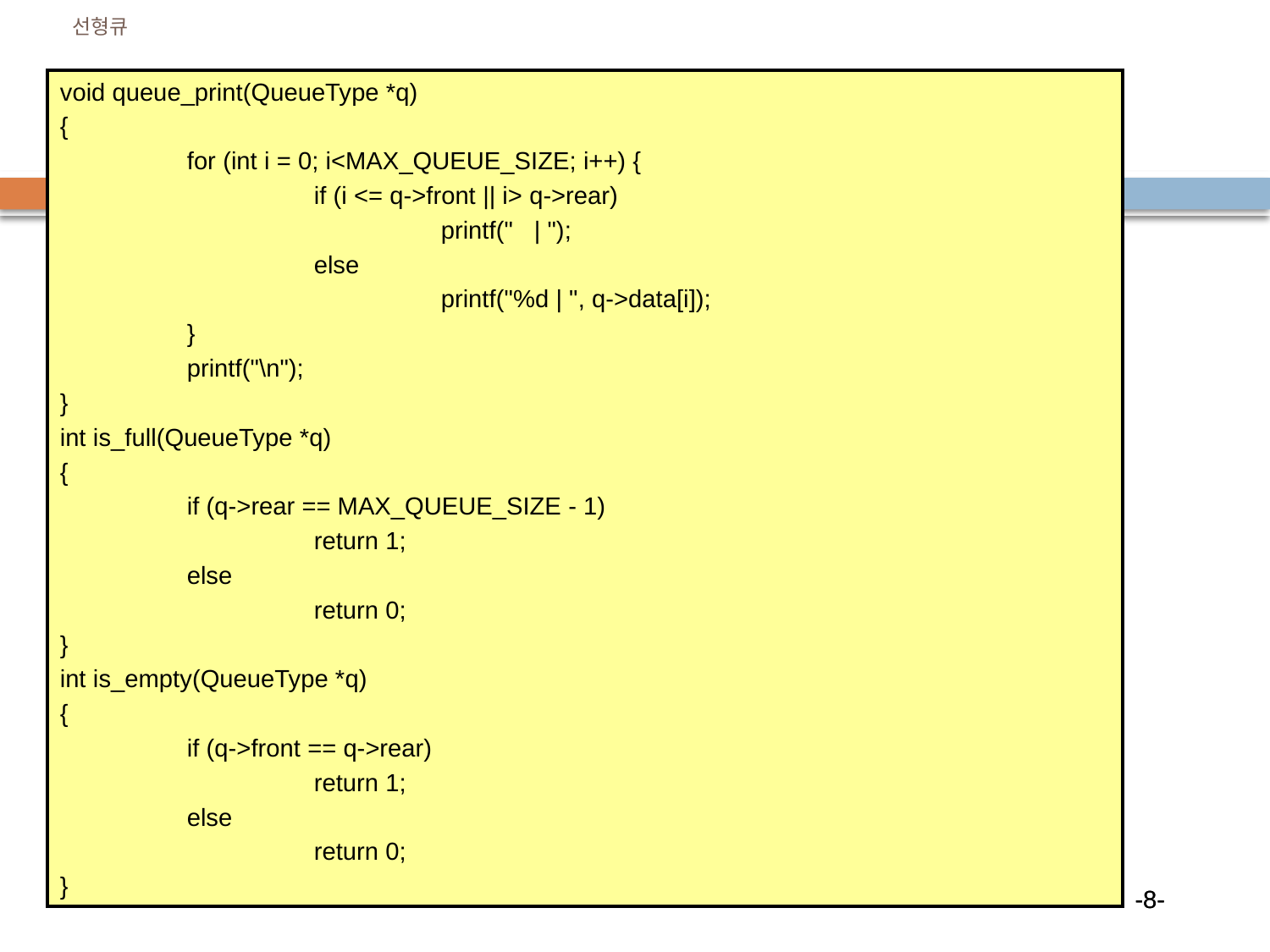

# 선형큐
void queue_print(QueueType *q)
{
	for (int i = 0; i<MAX_QUEUE_SIZE; i++) {
		if (i <= q->front || i> q->rear)
			printf("   | ");
		else
			printf("%d | ", q->data[i]);
	}
	printf("\n");
}
int is_full(QueueType *q)
{
	if (q->rear == MAX_QUEUE_SIZE - 1)
		return 1;
	else
		return 0;
}
int is_empty(QueueType *q)
{
	if (q->front == q->rear)
		return 1;
	else
		return 0;
}